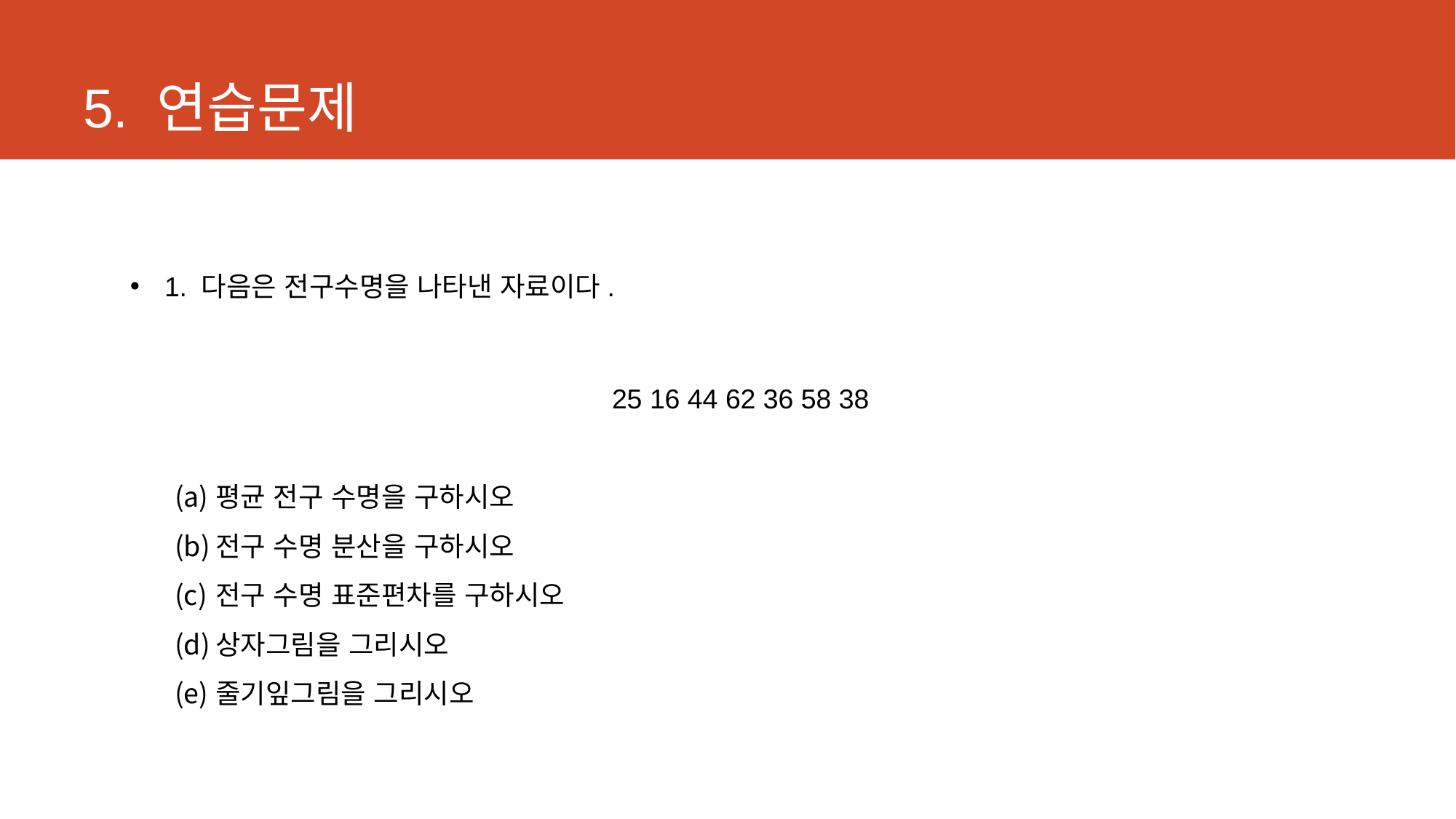

# 5. 연습문제
1. 다음은 전구수명을 나타낸 자료이다.

25 16 44 62 36 58 38

평균 전구 수명을 구하시오
전구 수명 분산을 구하시오
전구 수명 표준편차를 구하시오
상자그림을 그리시오
줄기잎그림을 그리시오